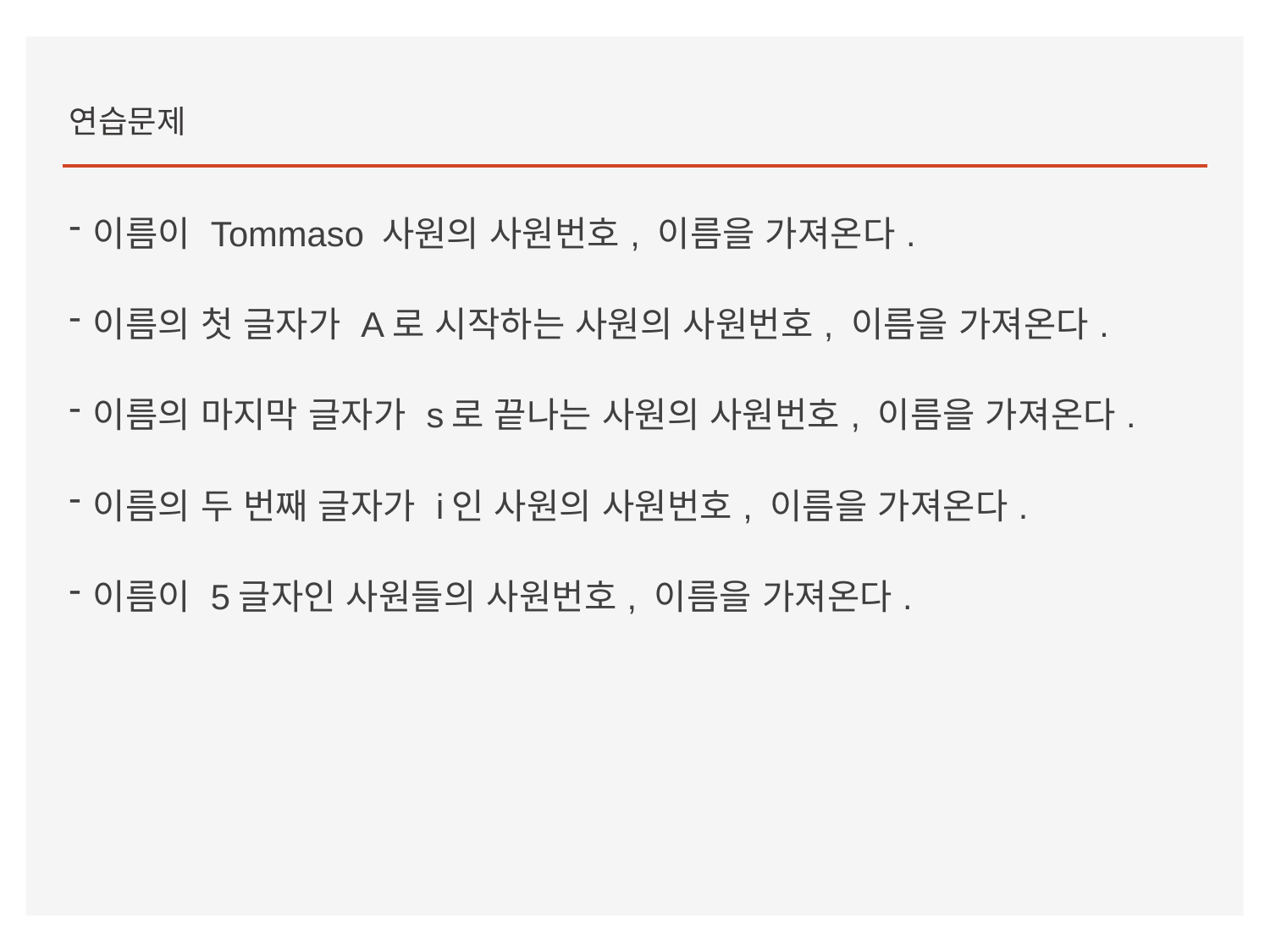

연습문제
이름이 Tommaso 사원의 사원번호, 이름을 가져온다.
이름의 첫 글자가 A로 시작하는 사원의 사원번호, 이름을 가져온다.
이름의 마지막 글자가 s로 끝나는 사원의 사원번호, 이름을 가져온다.
이름의 두 번째 글자가 i인 사원의 사원번호, 이름을 가져온다.
이름이 5글자인 사원들의 사원번호, 이름을 가져온다.